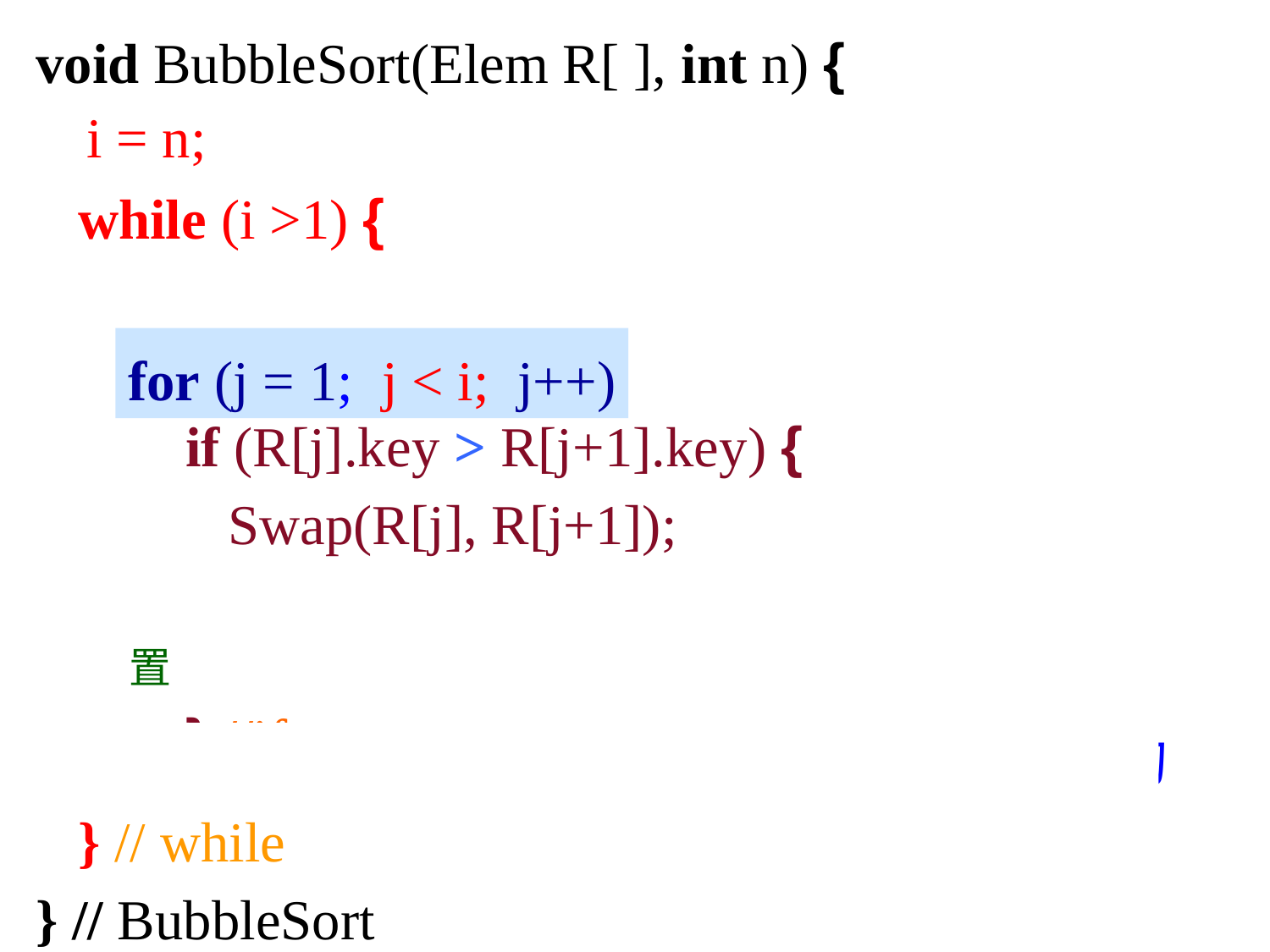

void BubbleSort(Elem R[ ], int n) {

   while (i >1) {

   } // while
} // BubbleSort
i = n;
lastExchangeIndex = 1;

    if (R[j].key > R[j+1].key) {
       Swap(R[j], R[j+1]);
       lastExchangeIndex = j;  //记下进行交换的记录位置
    } //if

for (j = 1;  j < i;  j++)

i = lastExchangeIndex; // 本趟进行过交换的
                                     // 最后一个记录的位置